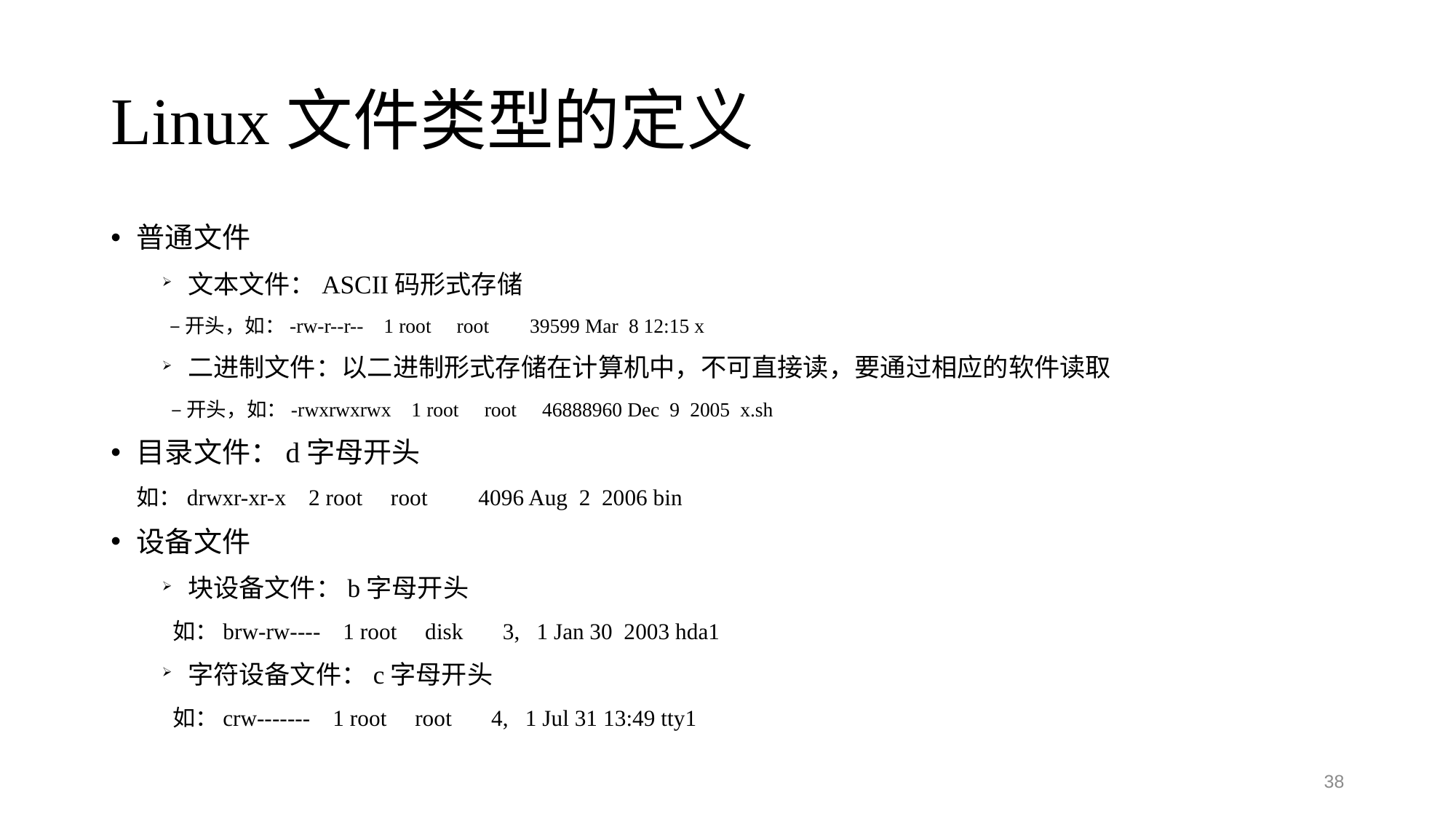

# Linux文件类型的定义
普通文件
文本文件：ASCII码形式存储
  –开头，如：-rw-r--r--    1 root     root        39599 Mar  8 12:15 x
二进制文件：以二进制形式存储在计算机中，不可直接读，要通过相应的软件读取
  –开头，如：-rwxrwxrwx    1 root     root     46888960 Dec  9  2005  x.sh
目录文件：d字母开头
    如：drwxr-xr-x    2 root     root         4096 Aug  2  2006 bin
设备文件
块设备文件：b字母开头
 如：brw-rw----    1 root     disk       3,   1 Jan 30  2003 hda1
字符设备文件：c字母开头
 如：crw-------    1 root     root       4,   1 Jul 31 13:49 tty1
38